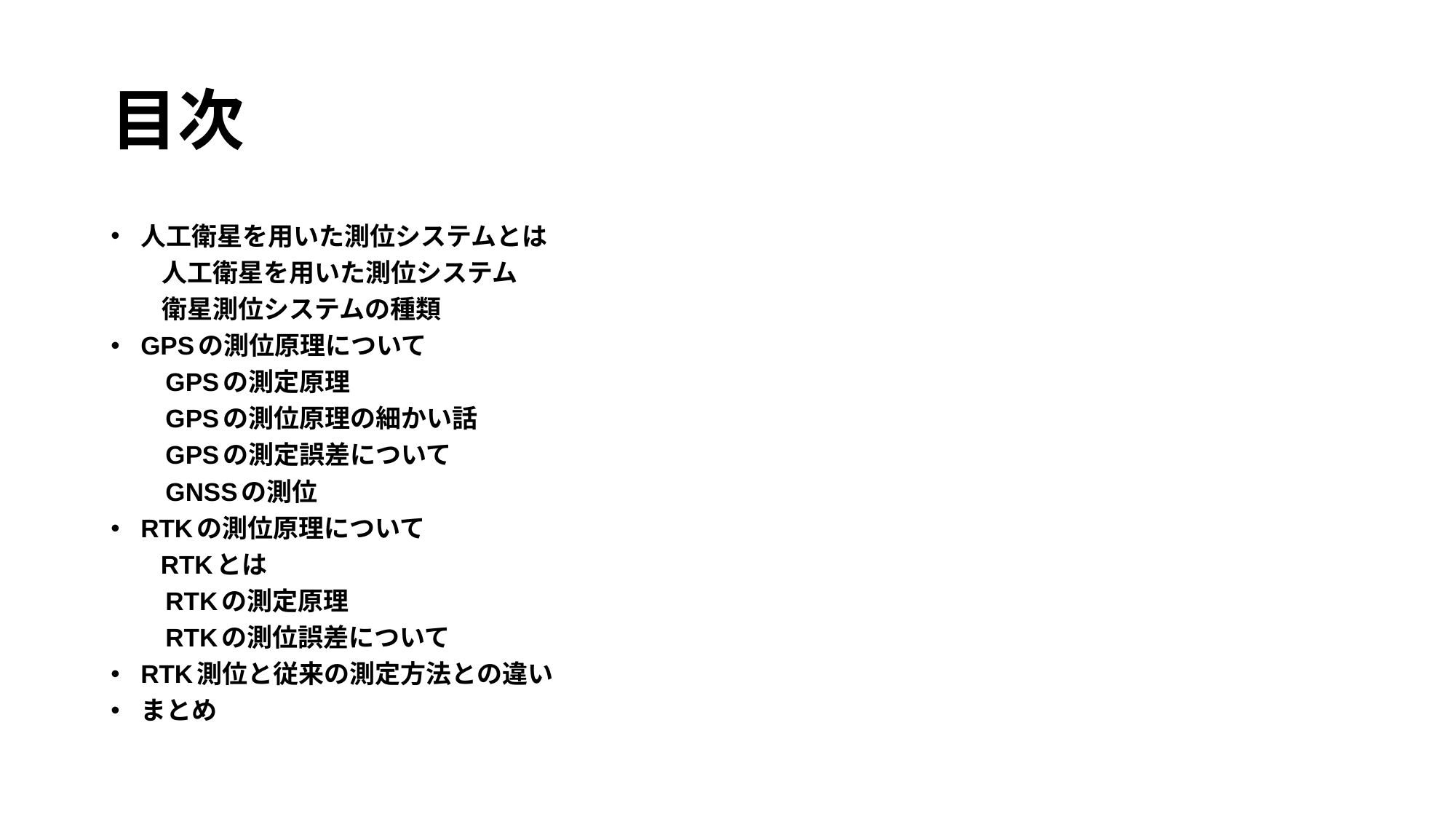

# 目次
人工衛星を用いた測位システムとは
　　人工衛星を用いた測位システム
　　衛星測位システムの種類
GPSの測位原理について
　　GPSの測定原理
　　GPSの測位原理の細かい話
　　GPSの測定誤差について
　　GNSSの測位
RTKの測位原理について
       RTKとは
　　RTKの測定原理
　　RTKの測位誤差について
RTK測位と従来の測定方法との違い
まとめ